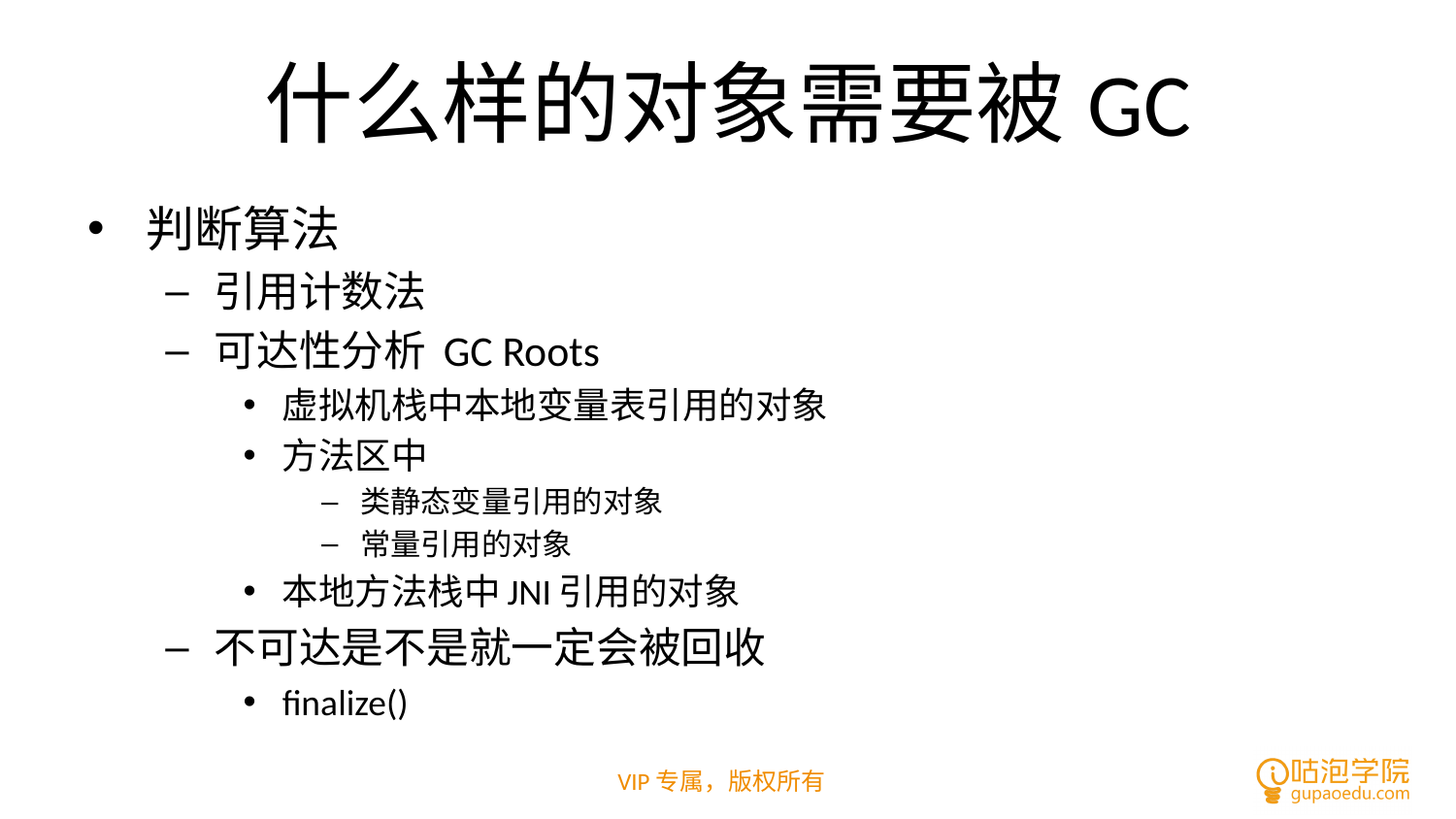

# 什么样的对象需要被GC
判断算法
引用计数法
可达性分析 GC Roots
虚拟机栈中本地变量表引用的对象
方法区中
类静态变量引用的对象
常量引用的对象
本地方法栈中JNI引用的对象
不可达是不是就一定会被回收
finalize()